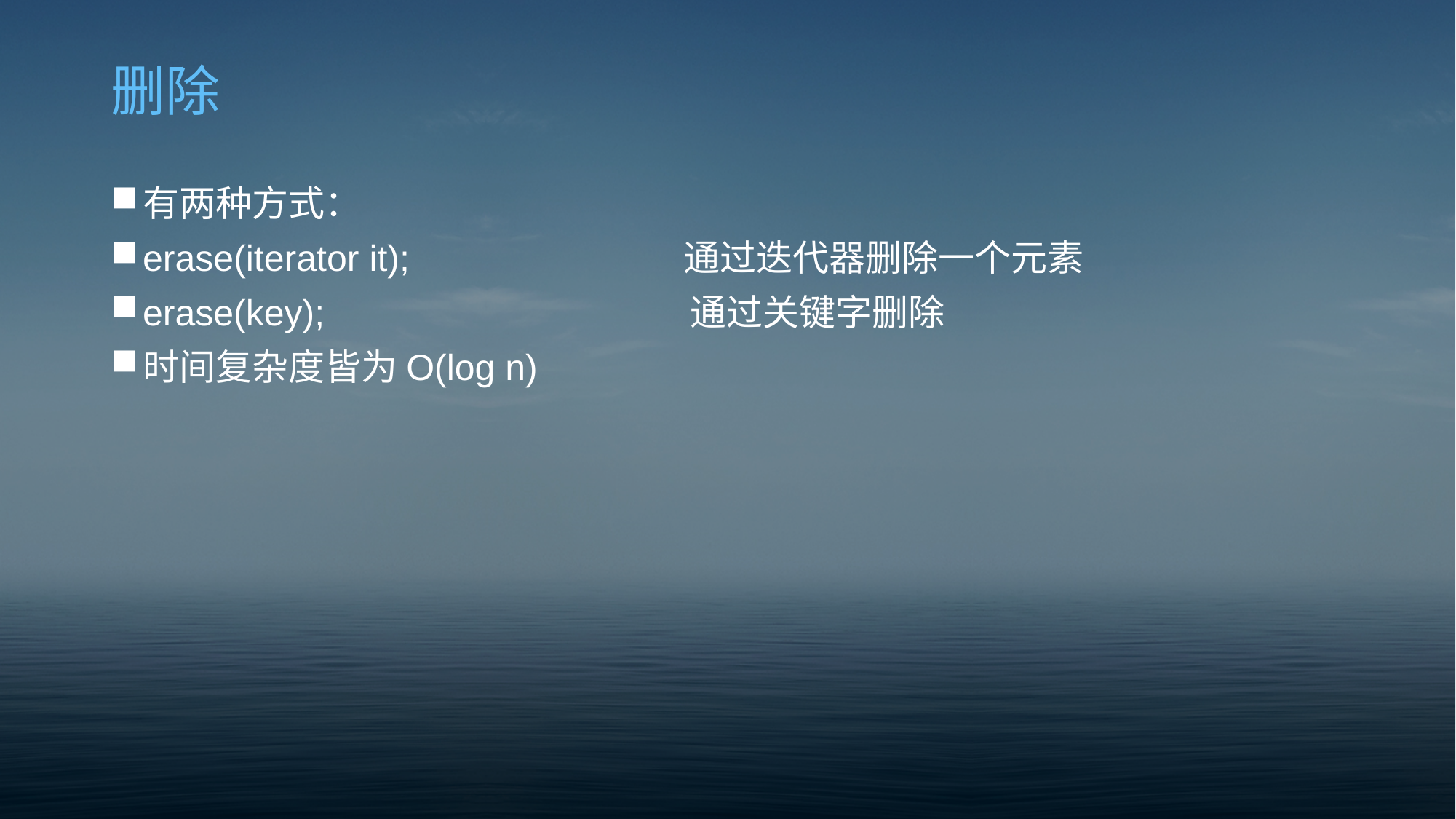

# 删除
有两种方式：
erase(iterator it);                          通过迭代器删除一个元素
erase(key);                                   通过关键字删除
时间复杂度皆为O(log n)